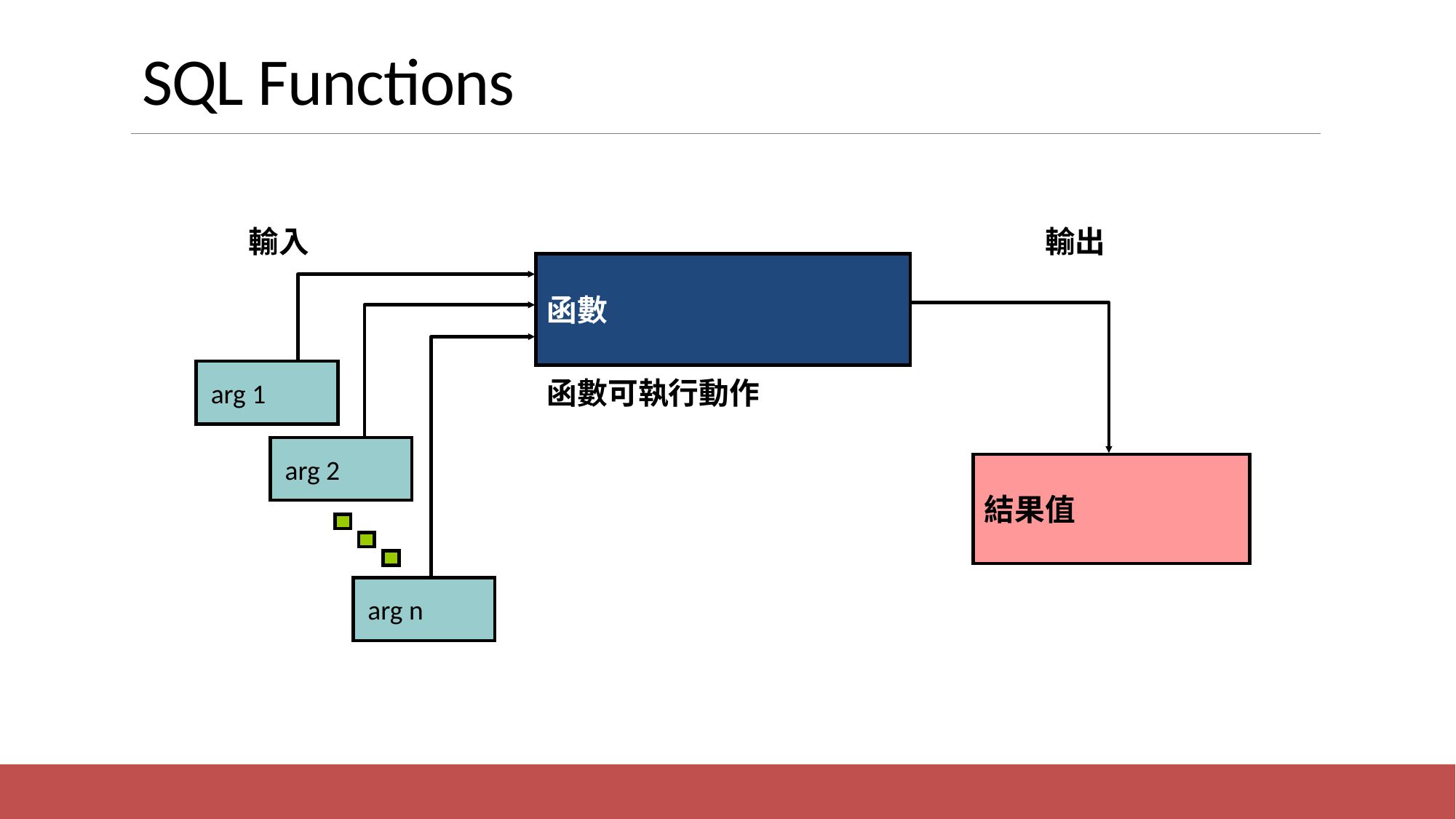

# SQL Functions
輸入
輸出
函數

arg 1
函數可執行動作
arg 2
結果值

arg n